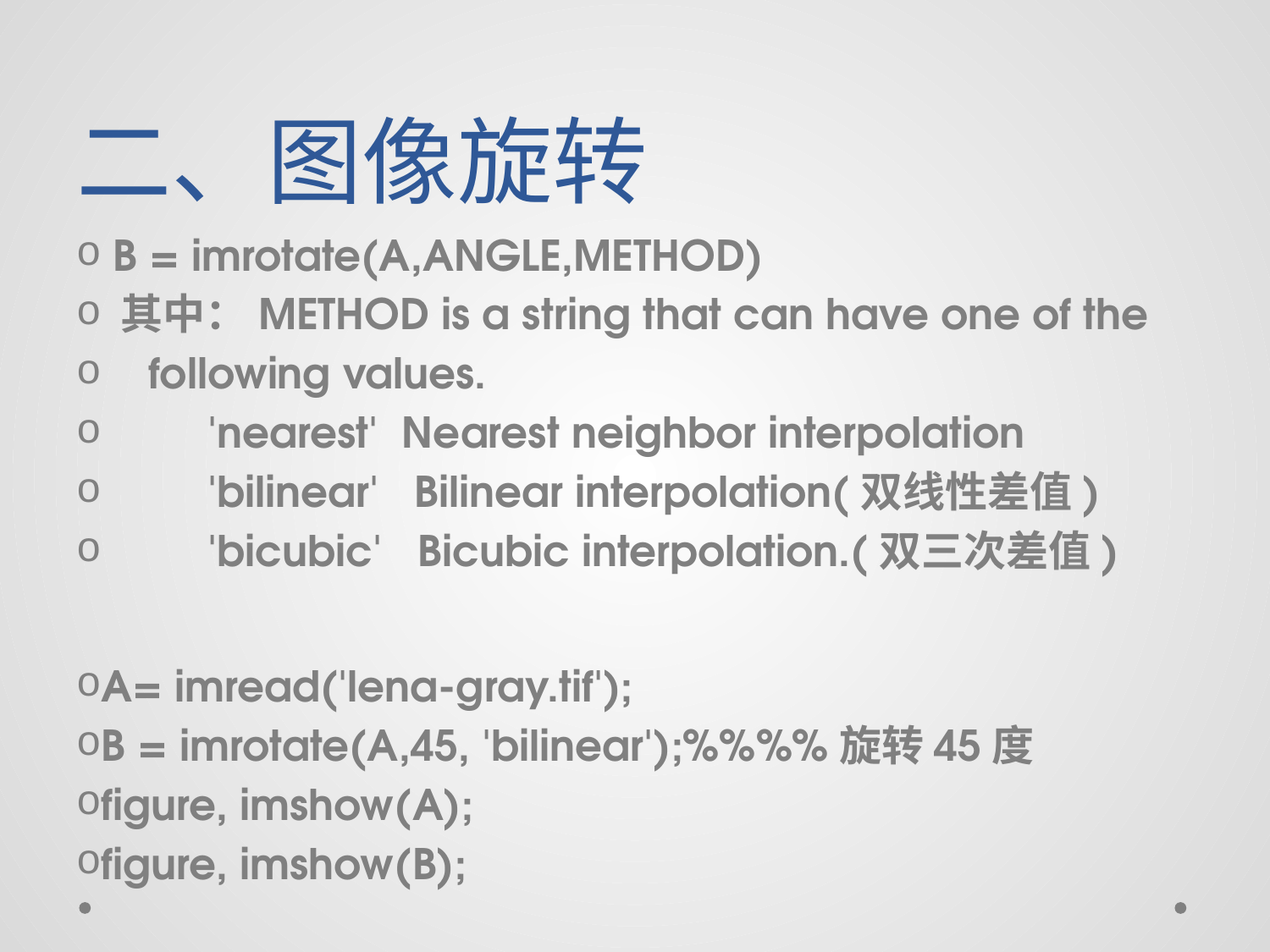

# 二、图像旋转
 B = imrotate(A,ANGLE,METHOD)
 其中：METHOD is a string that can have one of the
    following values.
         'nearest'  Nearest neighbor interpolation
         'bilinear'   Bilinear interpolation(双线性差值)
         'bicubic'   Bicubic interpolation.(双三次差值)

A= imread('lena-gray.tif');
B = imrotate(A,45, 'bilinear');%%%%旋转45度
figure, imshow(A);
figure, imshow(B);